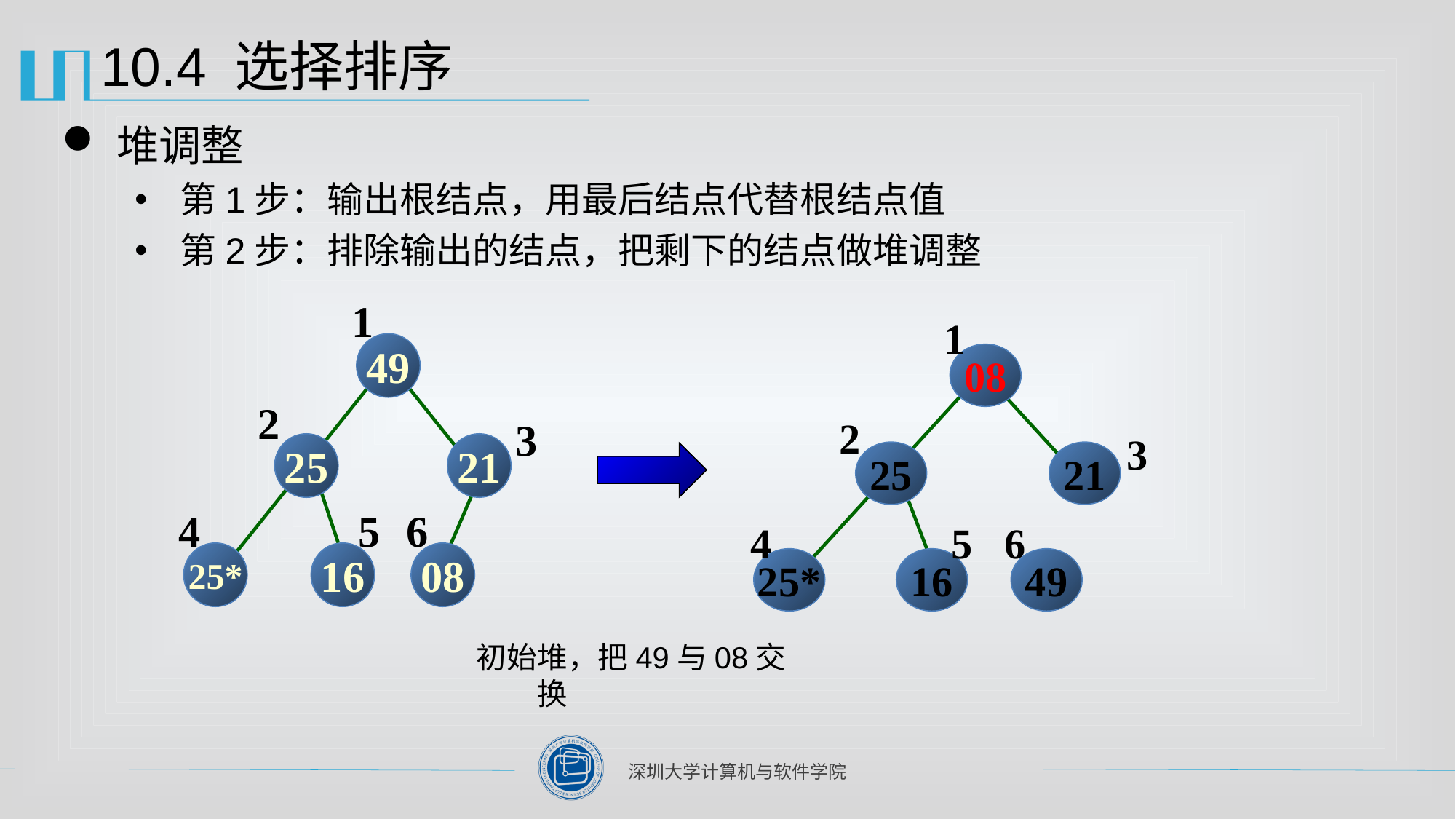

# 10.4 选择排序
堆调整
第1步：输出根结点，用最后结点代替根结点值
第2步：排除输出的结点，把剩下的结点做堆调整
1
49

2
3
25
21

4
5
6
25*
16
08
1
08

2
3
25
21

4
5
6
25*
16
49

初始堆，把49与08交换
65